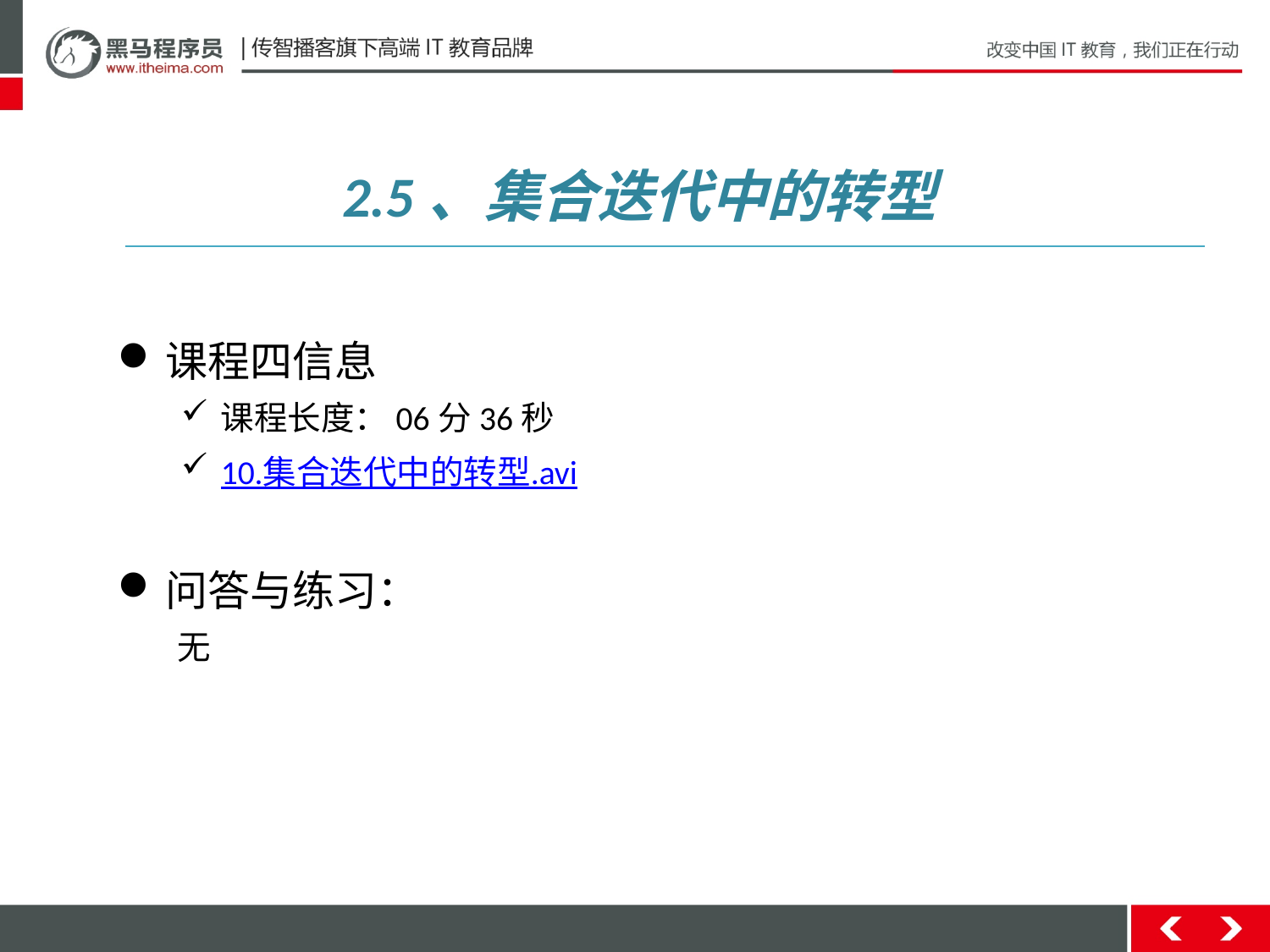

2.5、集合迭代中的转型

课程四信息
课程长度：06分36秒
10.集合迭代中的转型.avi

问答与练习：
       无